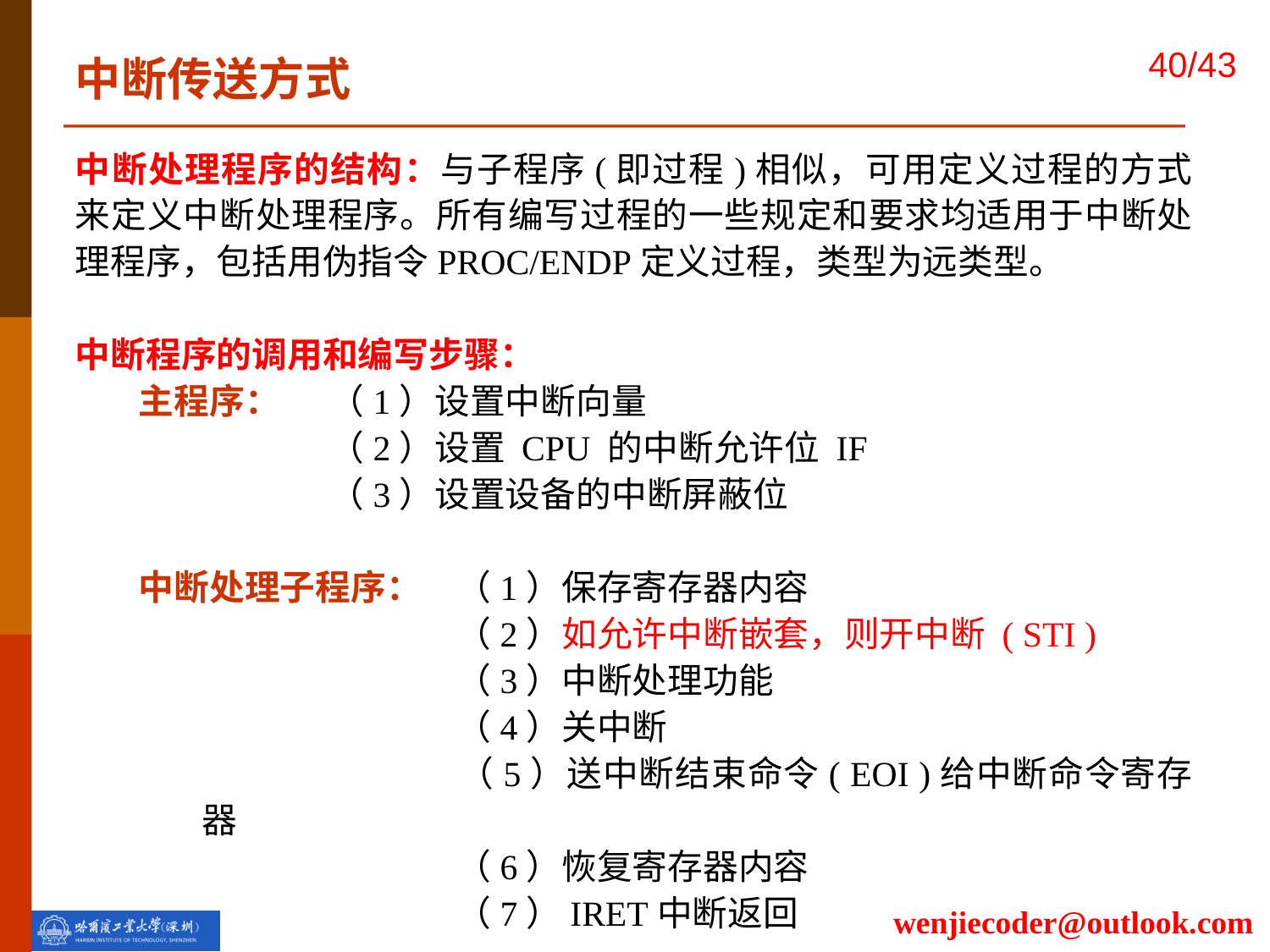

中断传送方式
中断处理程序的结构：与子程序(即过程)相似，可用定义过程的方式来定义中断处理程序。所有编写过程的一些规定和要求均适用于中断处理程序，包括用伪指令PROC/ENDP定义过程，类型为远类型。

中断程序的调用和编写步骤：
主程序：	（1）设置中断向量
		（2）设置 CPU 的中断允许位 IF
		（3）设置设备的中断屏蔽位

中断处理子程序：	（1）保存寄存器内容
			（2）如允许中断嵌套，则开中断 ( STI )
			（3）中断处理功能
			（4）关中断
			（5）送中断结束命令( EOI )给中断命令寄存器
			（6）恢复寄存器内容
			（7）IRET中断返回